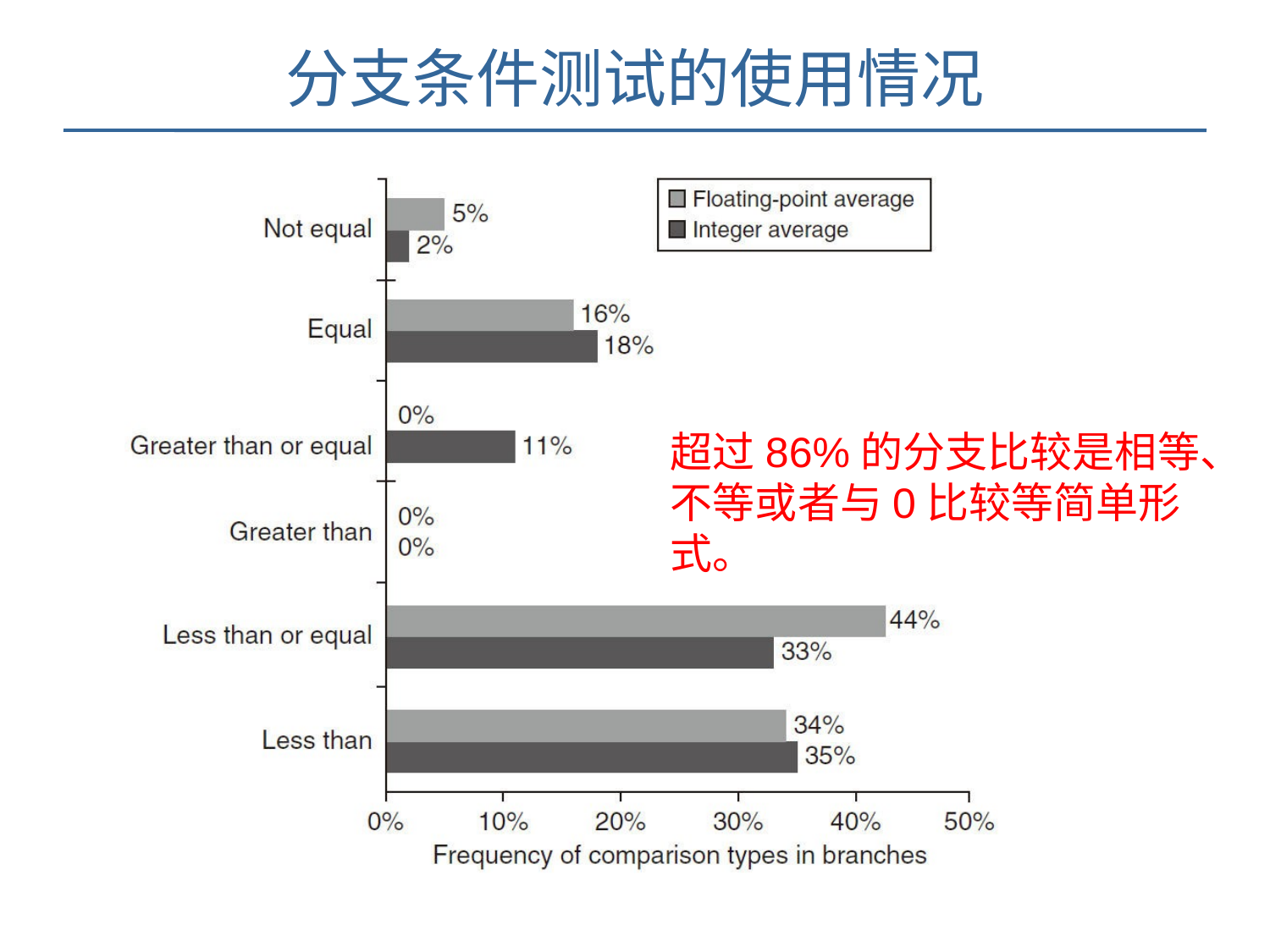

# 分支条件测试的使用情况

超过86%的分支比较是相等、不等或者与0比较等简单形式。